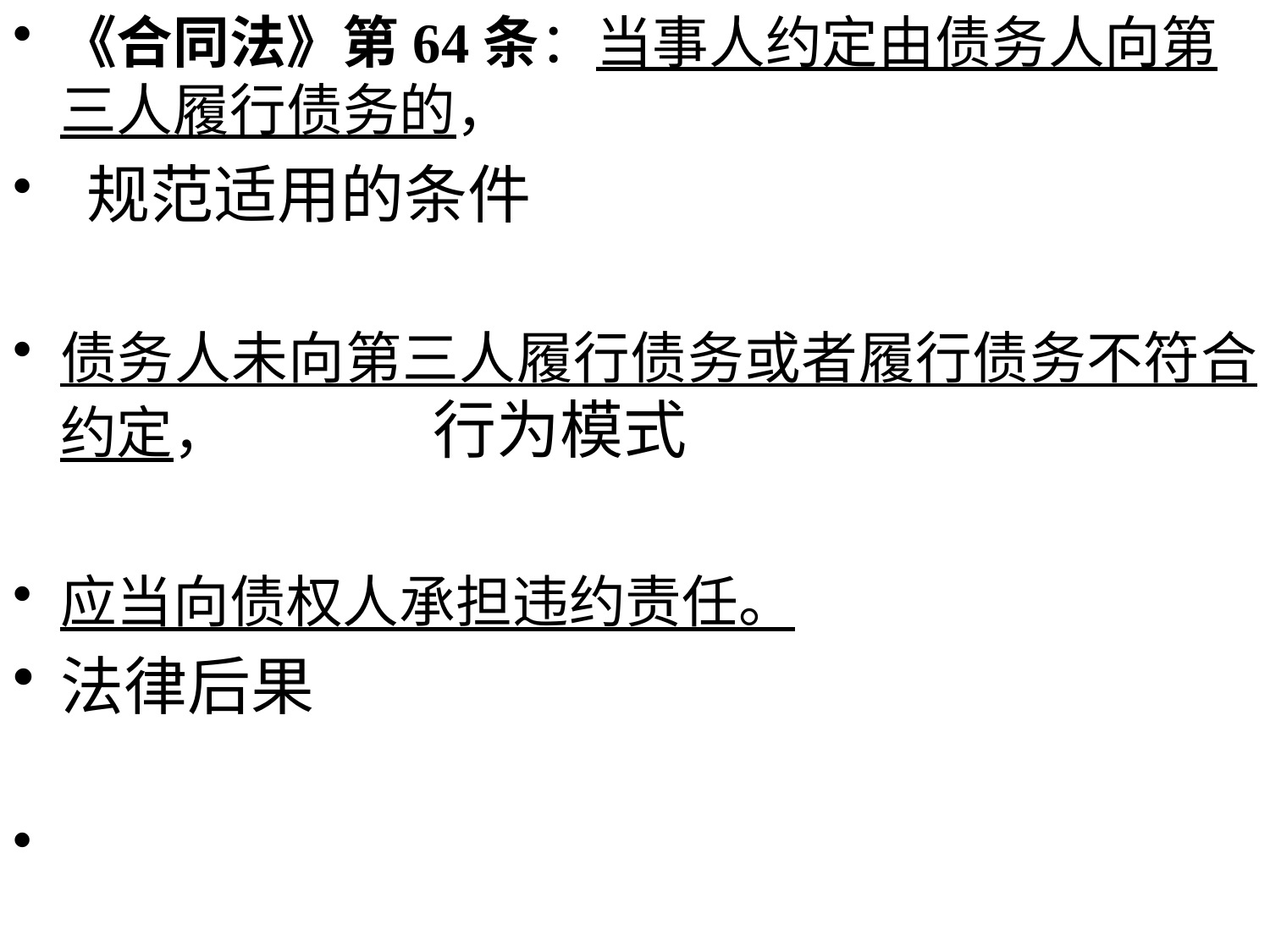

《合同法》第64条：当事人约定由债务人向第三人履行债务的，
 规范适用的条件

债务人未向第三人履行债务或者履行债务不符合约定，                行为模式

应当向债权人承担违约责任。
法律后果